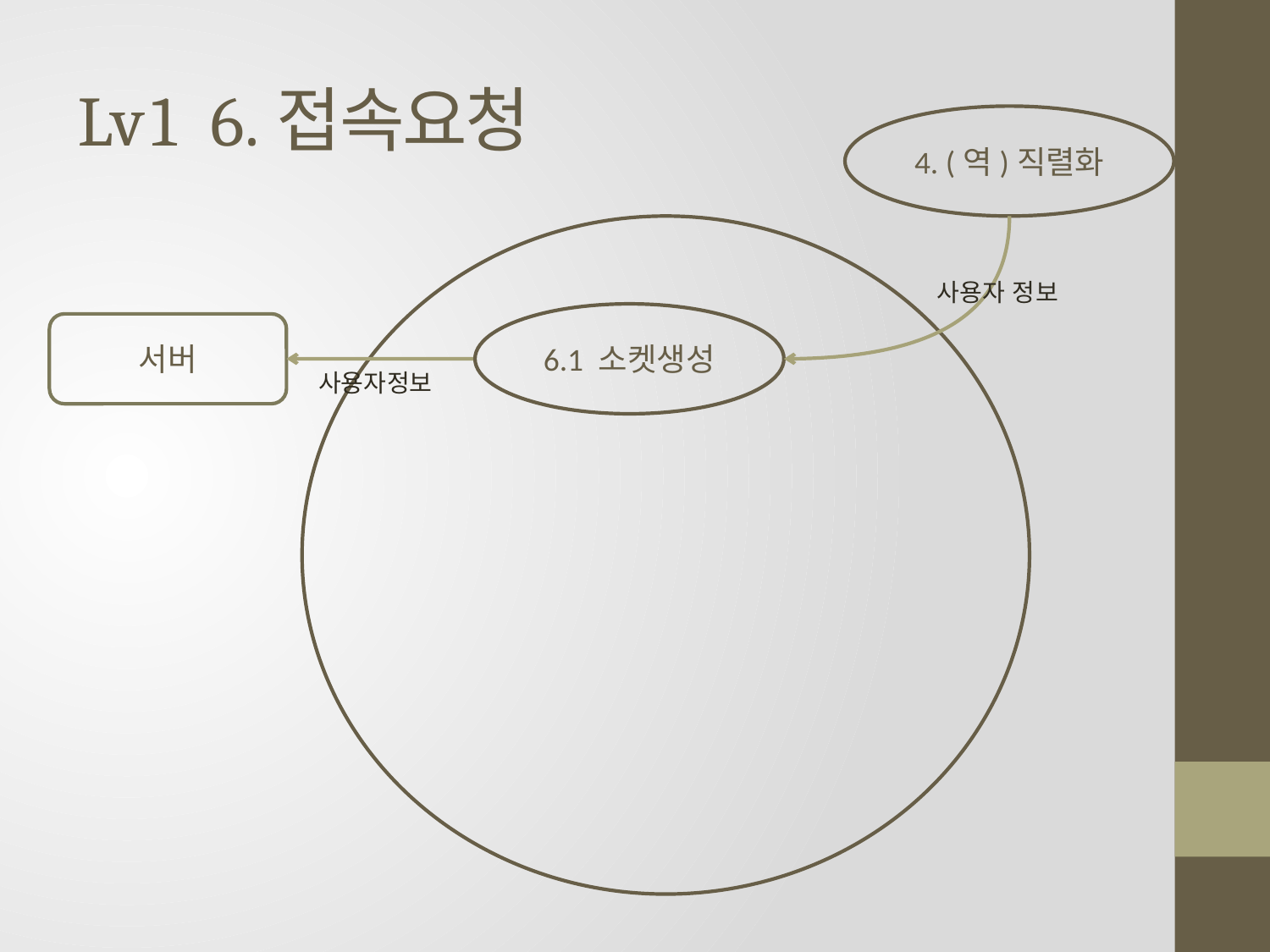

# Lv1  6.접속요청
4. (역)직렬화

사용자 정보
6.1 소켓생성
서버
사용자정보